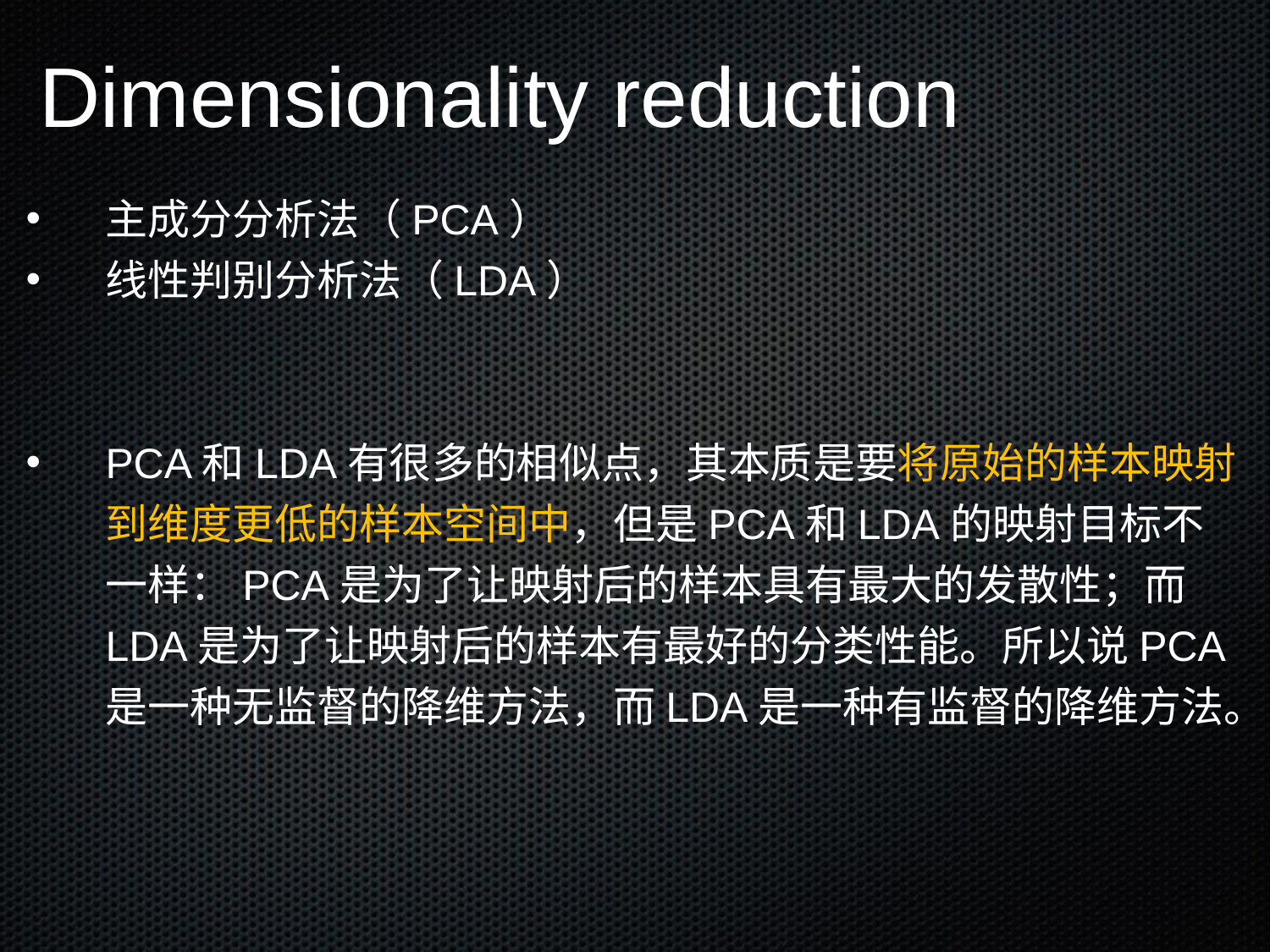

Dimensionality reduction
主成分分析法（PCA）
线性判别分析法（LDA）

PCA和LDA有很多的相似点，其本质是要将原始的样本映射到维度更低的样本空间中，但是PCA和LDA的映射目标不一样：PCA是为了让映射后的样本具有最大的发散性；而LDA是为了让映射后的样本有最好的分类性能。所以说PCA是一种无监督的降维方法，而LDA是一种有监督的降维方法。